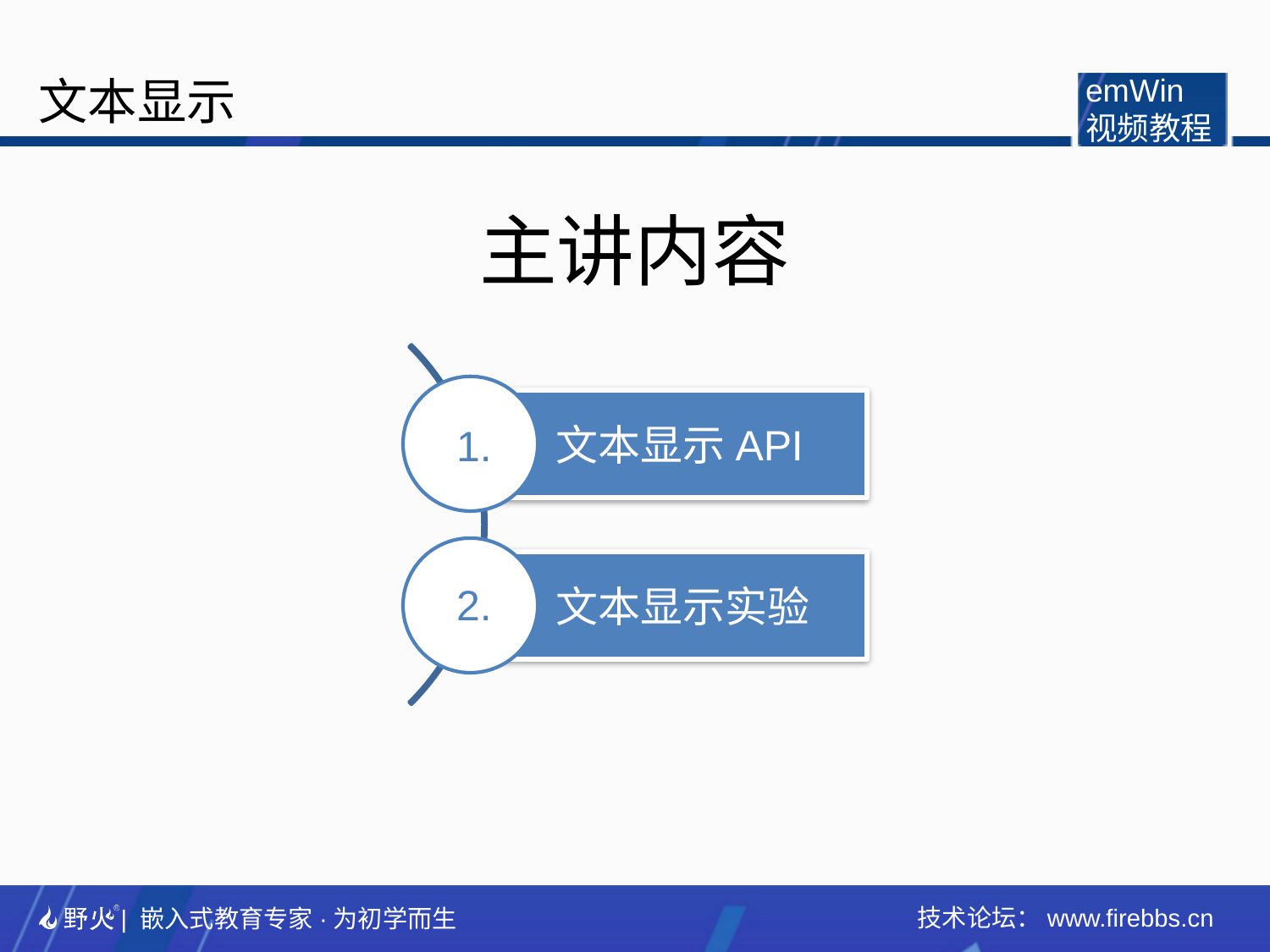

文本显示
emWin
视频教程
主讲内容
文本显示API
文本显示实验
1.
2.